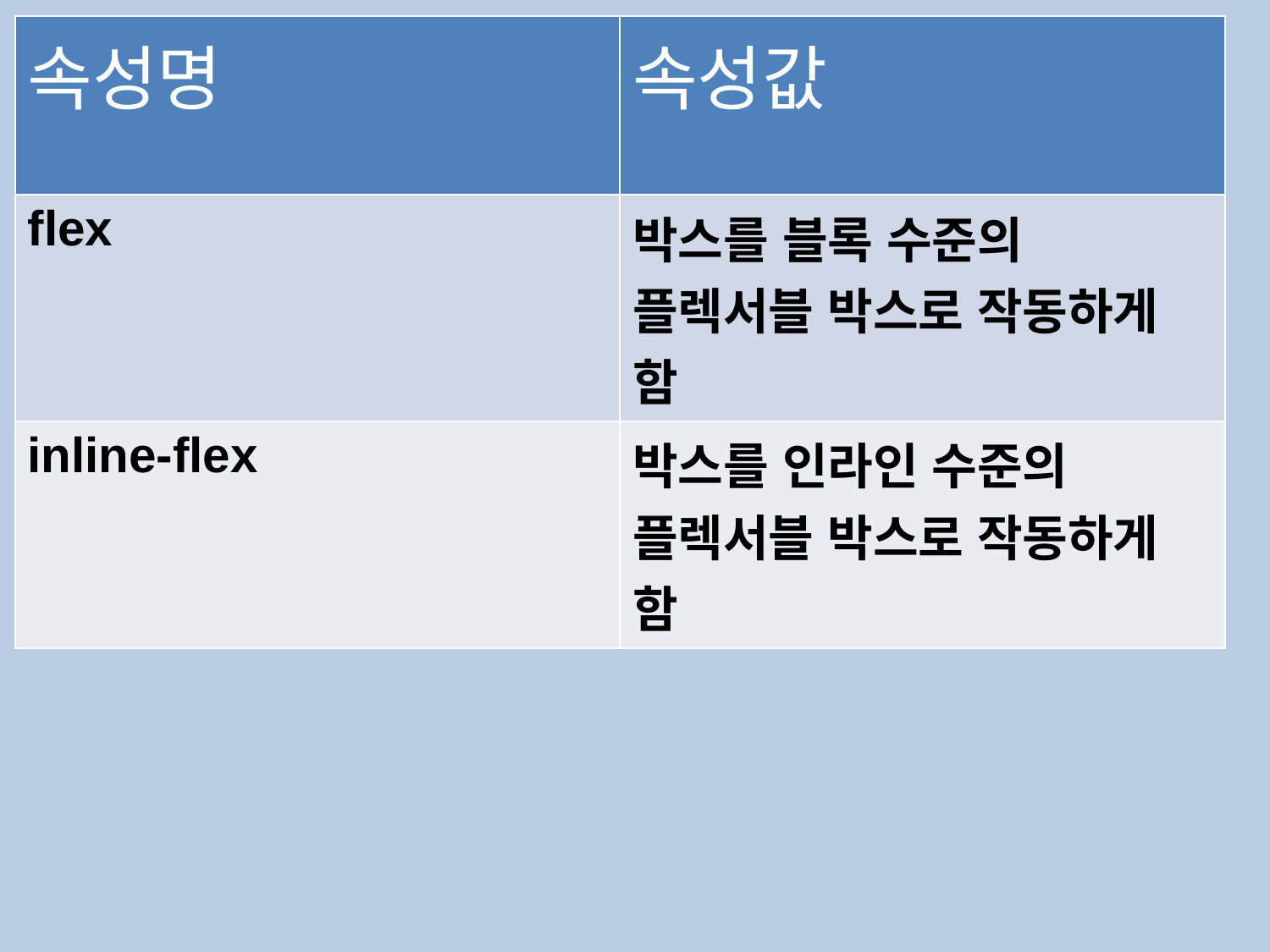

| 속성명 | 속성값 |
| --- | --- |
| flex | 박스를 블록 수준의 플렉서블 박스로 작동하게 함 |
| inline-flex | 박스를 인라인 수준의 플렉서블 박스로 작동하게 함 |